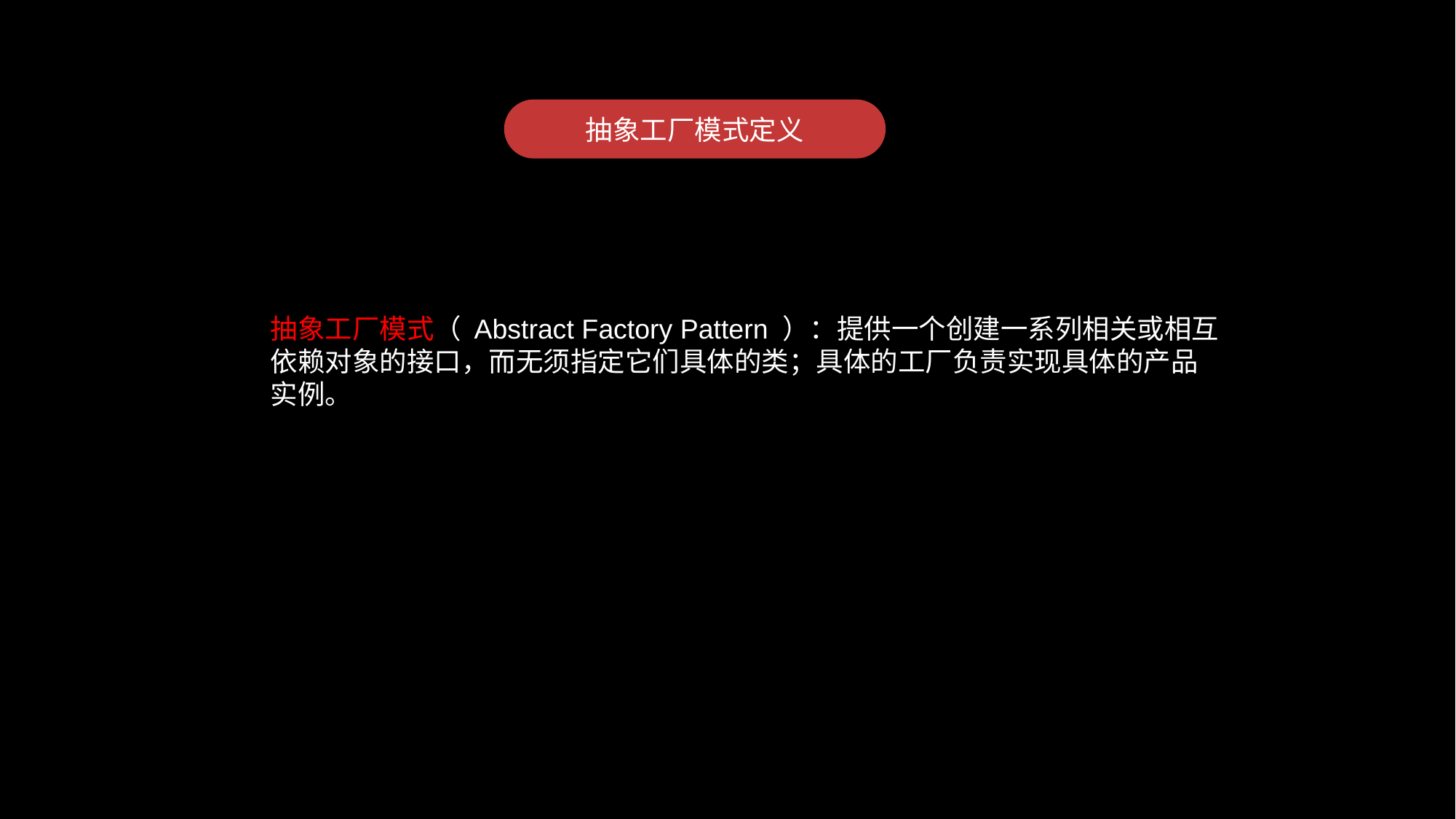

抽象工厂模式定义
抽象工厂模式（ Abstract Factory Pattern ）：提供一个创建一系列相关或相互依赖对象的接口，而无须指定它们具体的类；具体的工厂负责实现具体的产品实例。